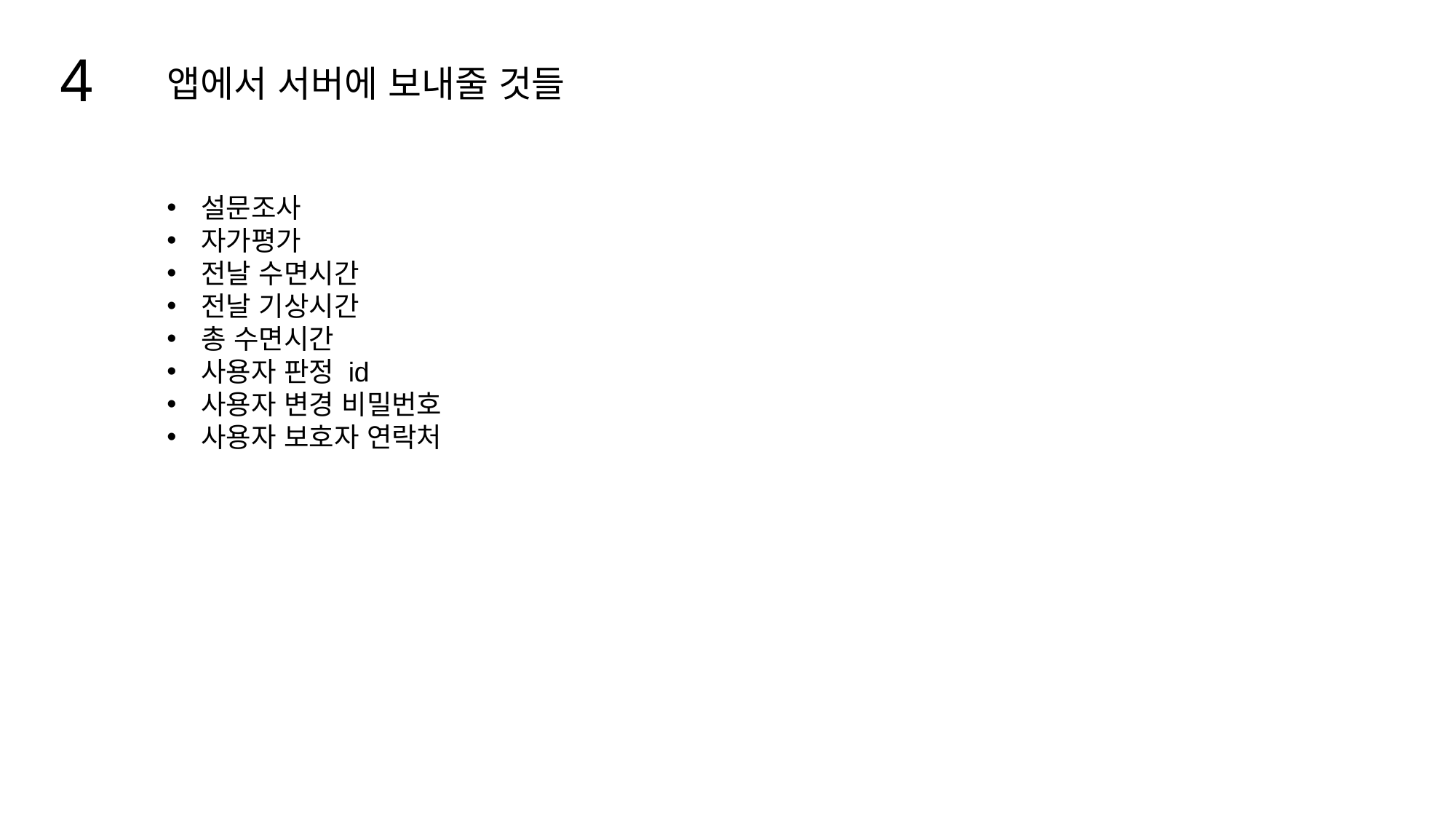

4
앱에서 서버에 보내줄 것들
설문조사
자가평가
전날 수면시간
전날 기상시간
총 수면시간
사용자 판정 id
사용자 변경 비밀번호
사용자 보호자 연락처